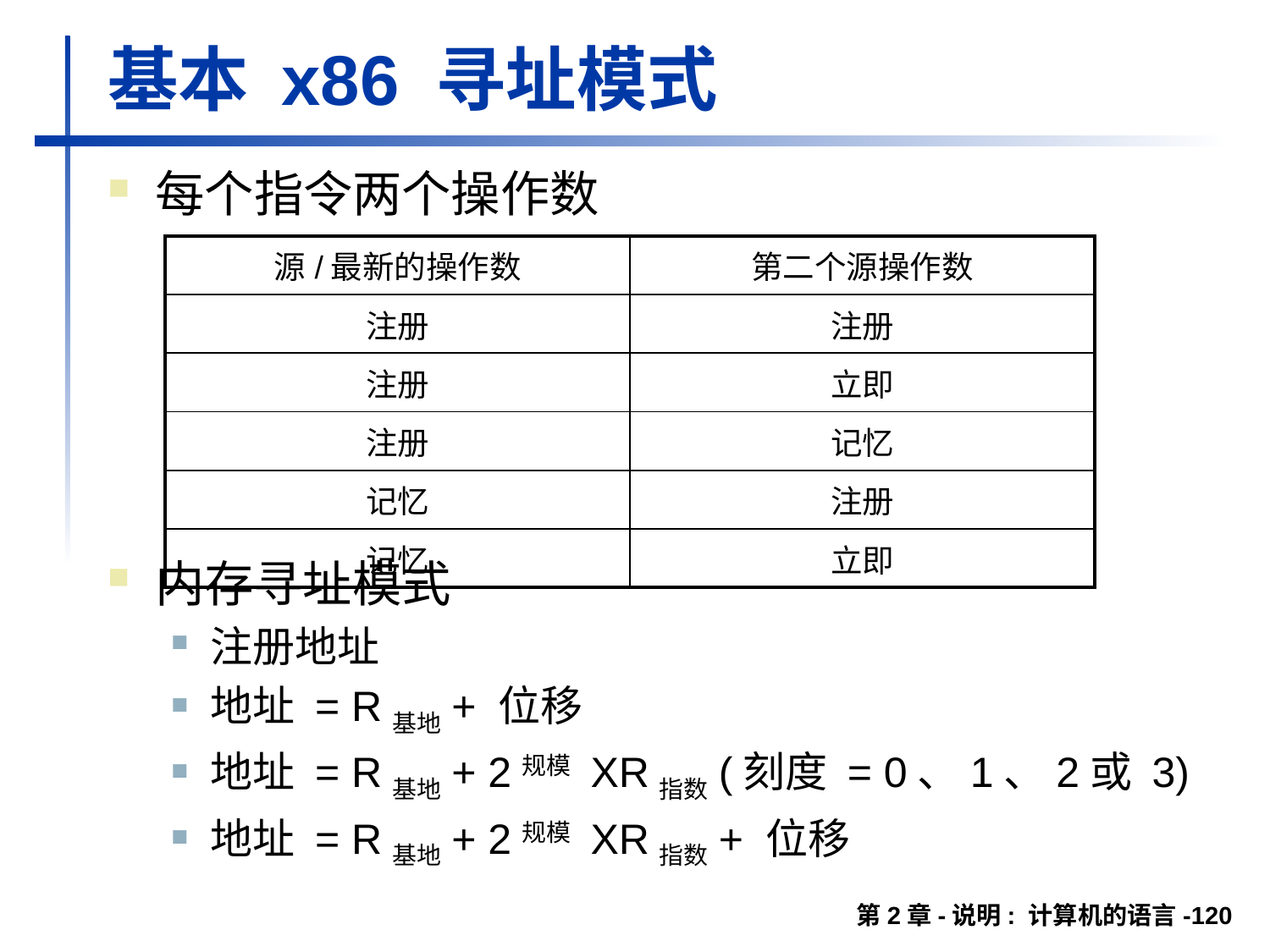

# 基本 x86 寻址模式
每个指令两个操作数
| 源/最新的操作数 | 第二个源操作数 |
| --- | --- |
| 注册 | 注册 |
| 注册 | 立即 |
| 注册 | 记忆 |
| 记忆 | 注册 |
| 记忆 | 立即 |
内存寻址模式
注册地址
地址 = R基地+ 位移
地址 = R基地+ 2规模 XR指数(刻度 = 0、1、2或 3)
地址 = R基地+ 2规模 XR指数+ 位移
第2章-说明: 计算机的语言-120